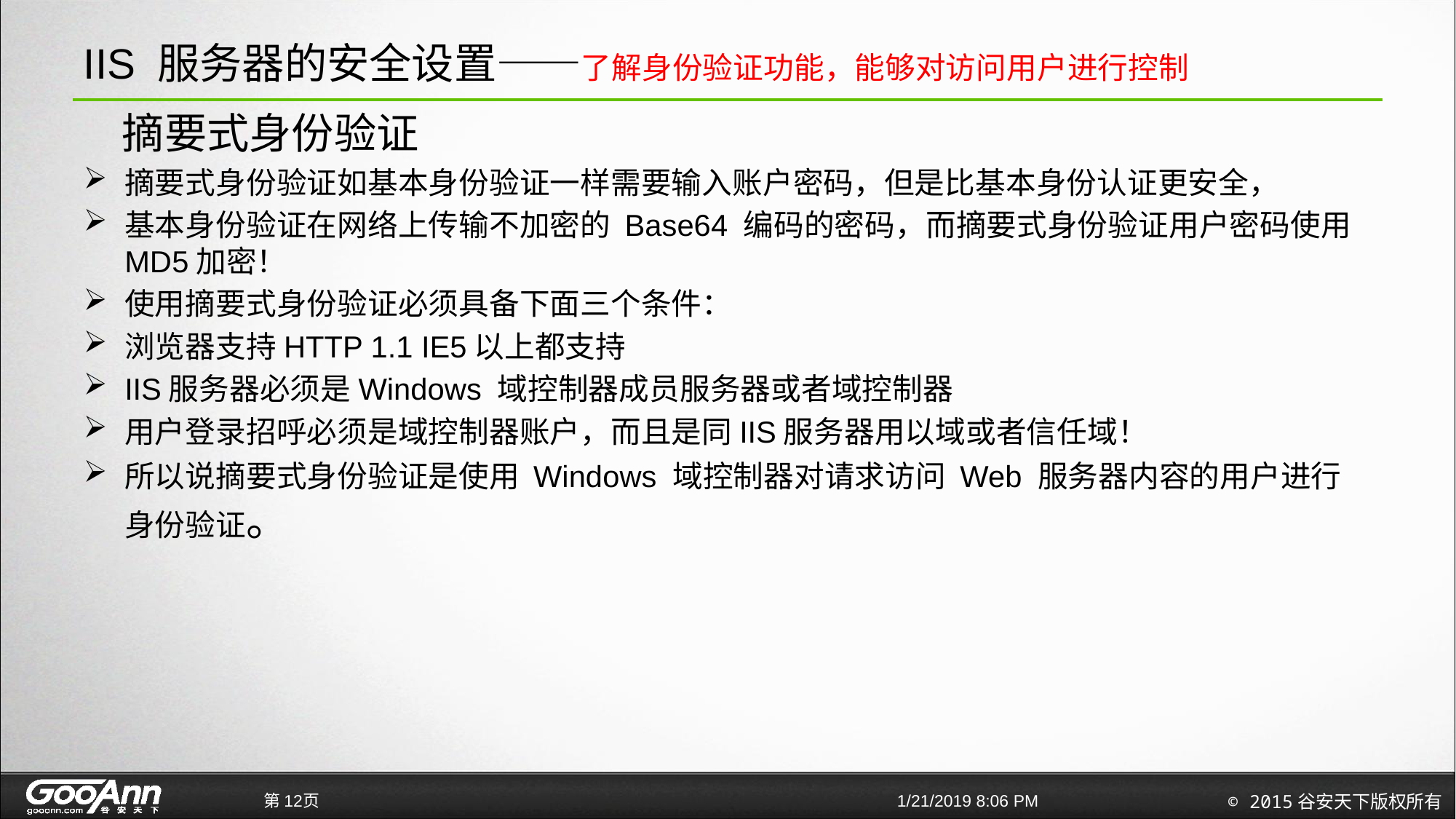

# IIS 服务器的安全设置——了解身份验证功能，能够对访问用户进行控制
   摘要式身份验证
摘要式身份验证如基本身份验证一样需要输入账户密码，但是比基本身份认证更安全，
基本身份验证在网络上传输不加密的 Base64 编码的密码，而摘要式身份验证用户密码使用MD5加密！
使用摘要式身份验证必须具备下面三个条件：
浏览器支持HTTP 1.1 IE5以上都支持
IIS服务器必须是Windows 域控制器成员服务器或者域控制器
用户登录招呼必须是域控制器账户，而且是同IIS服务器用以域或者信任域！
所以说摘要式身份验证是使用 Windows 域控制器对请求访问 Web 服务器内容的用户进行身份验证。